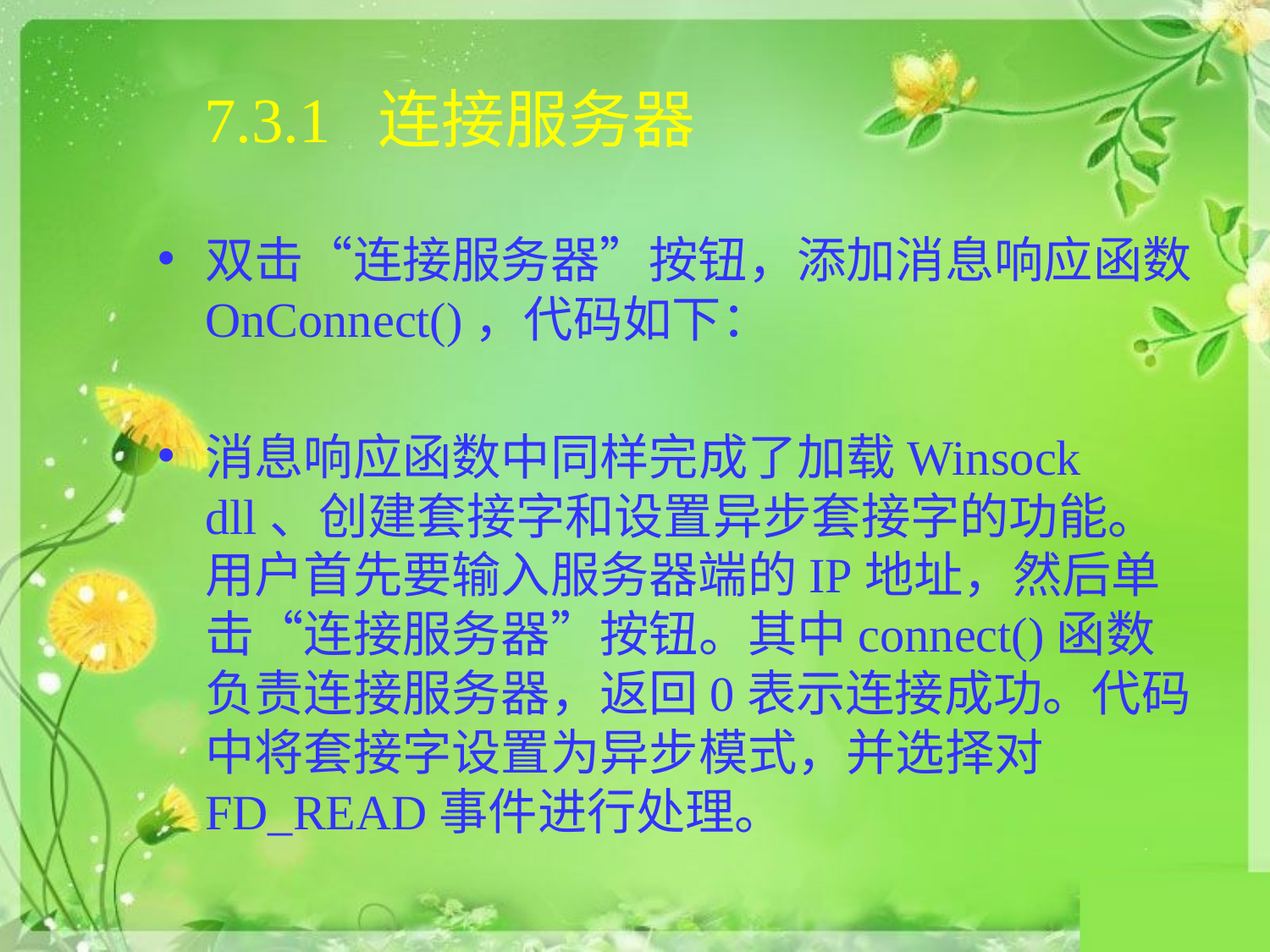

# 7.3.1  连接服务器
双击“连接服务器”按钮，添加消息响应函数OnConnect()，代码如下：

消息响应函数中同样完成了加载Winsock dll、创建套接字和设置异步套接字的功能。用户首先要输入服务器端的IP地址，然后单击“连接服务器”按钮。其中connect()函数负责连接服务器，返回0表示连接成功。代码中将套接字设置为异步模式，并选择对FD_READ事件进行处理。